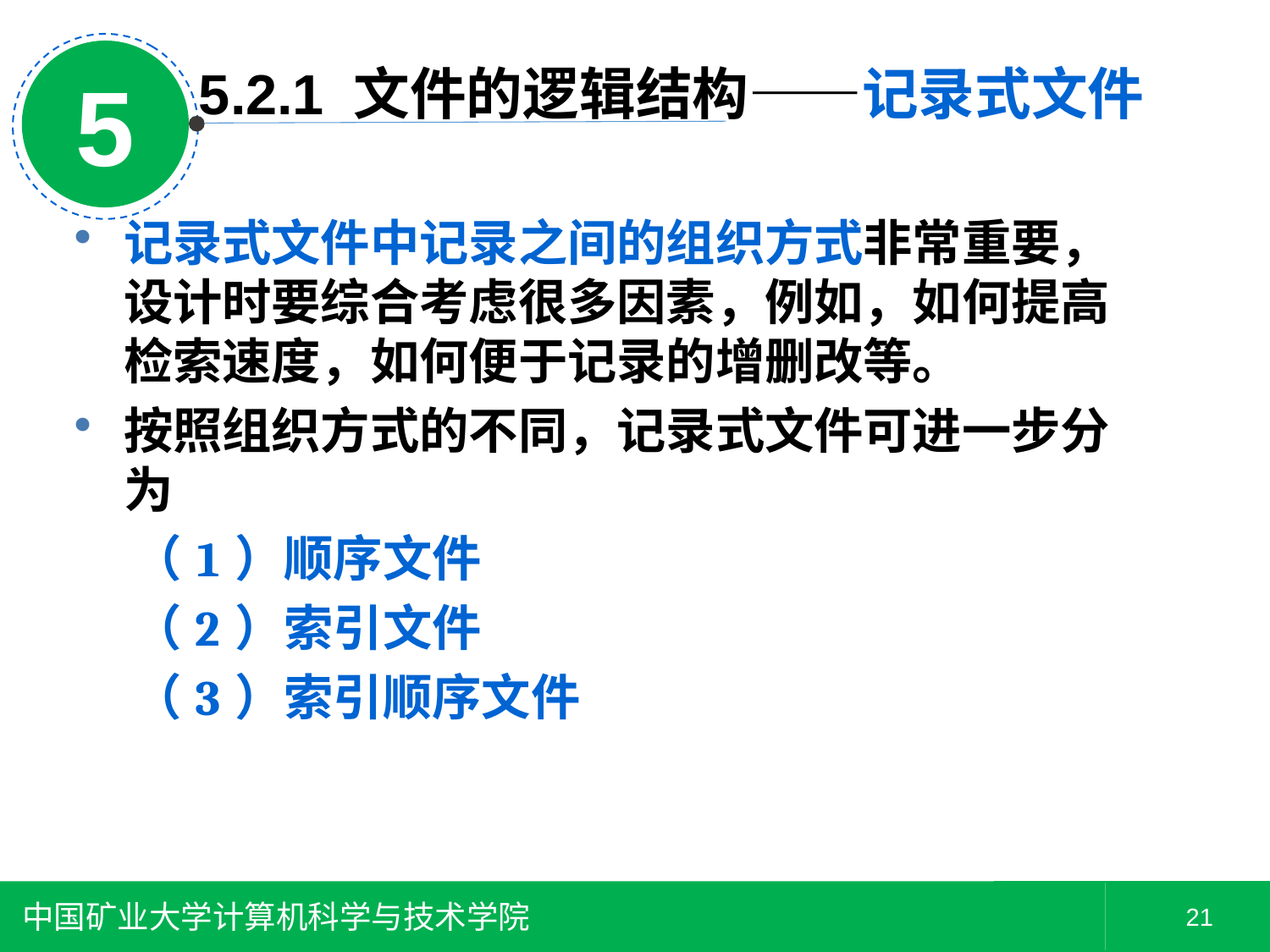

5
5.2.1 文件的逻辑结构——记录式文件

记录式文件中记录之间的组织方式非常重要，设计时要综合考虑很多因素，例如，如何提高检索速度，如何便于记录的增删改等。
按照组织方式的不同，记录式文件可进一步分为
    （1）顺序文件
    （2）索引文件
    （3）索引顺序文件